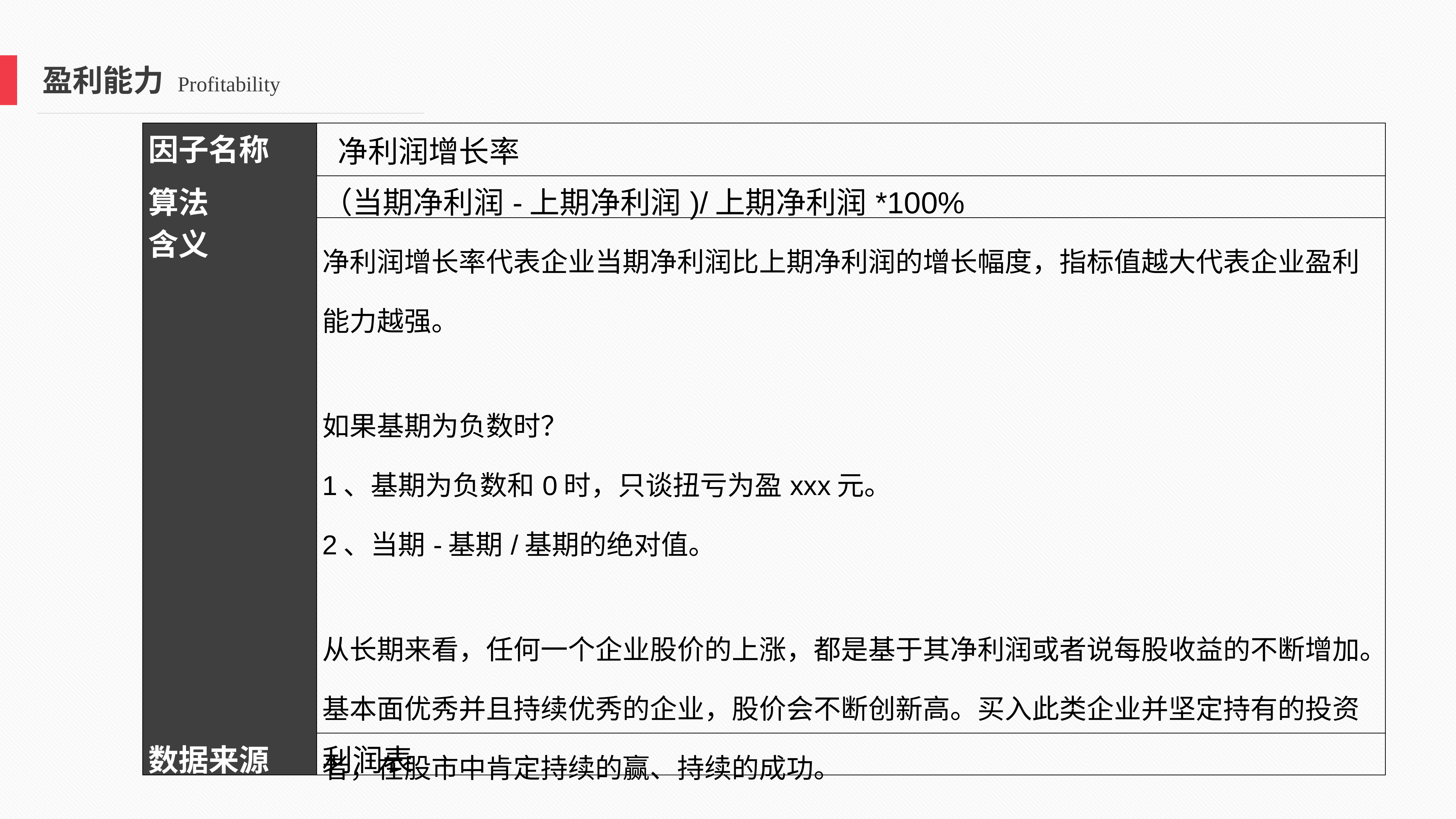

盈利能力 Profitability
| 因子名称 | 净利润增长率 |
| --- | --- |
| 算法 | （当期净利润-上期净利润)/上期净利润\*100% |
| 含义 | 净利润增长率代表企业当期净利润比上期净利润的增长幅度，指标值越大代表企业盈利能力越强。 如果基期为负数时？ 1、基期为负数和0时，只谈扭亏为盈xxx元。 2、当期-基期/基期的绝对值。 从长期来看，任何一个企业股价的上涨，都是基于其净利润或者说每股收益的不断增加。基本面优秀并且持续优秀的企业，股价会不断创新高。买入此类企业并坚定持有的投资者，在股市中肯定持续的赢、持续的成功。 |
| 数据来源 | 利润表 |